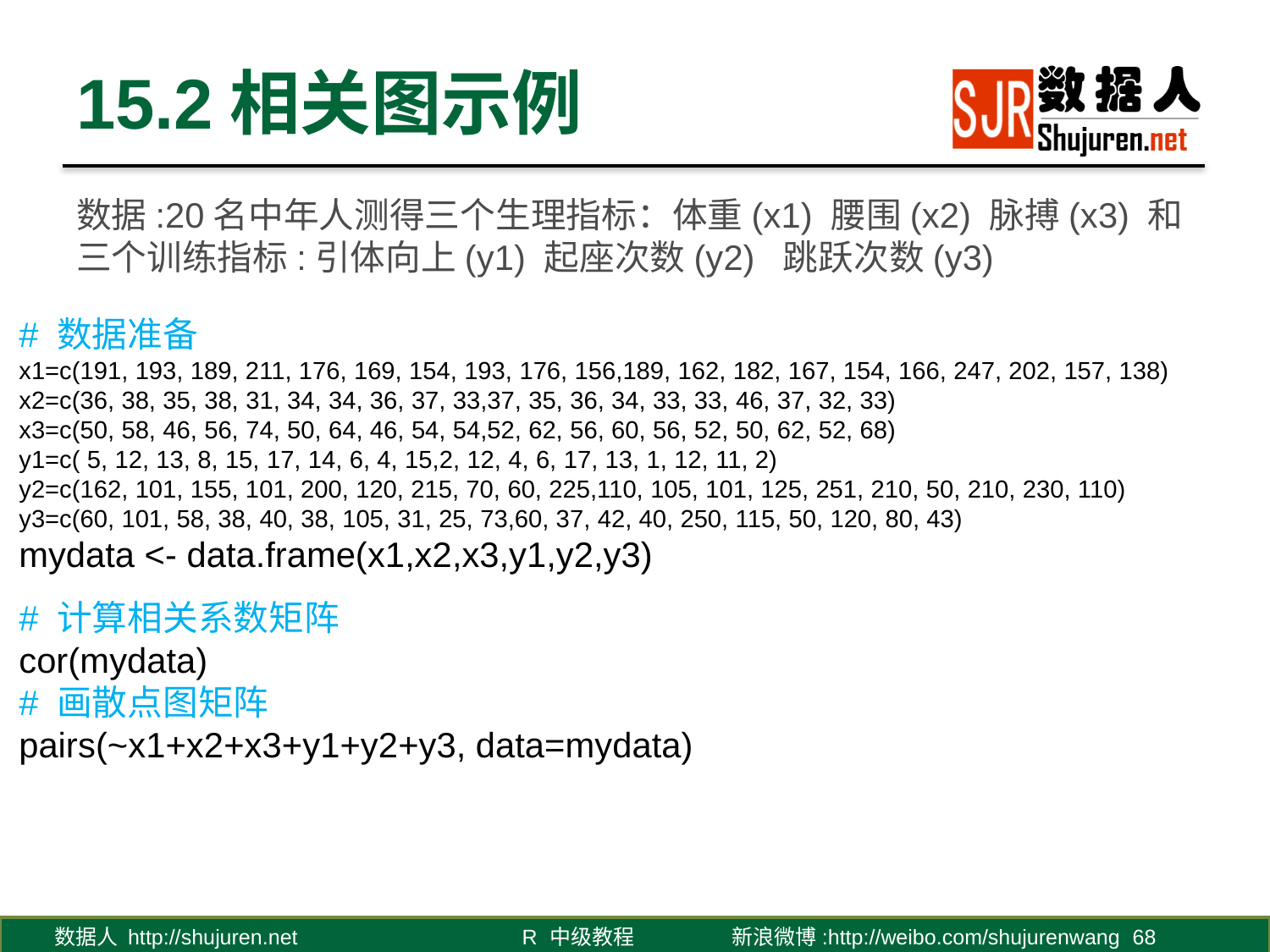

# 15.2相关图示例
数据:20名中年人测得三个生理指标：体重(x1) 腰围(x2) 脉搏(x3) 和三个训练指标:引体向上(y1) 起座次数(y2)  跳跃次数(y3)

# 数据准备
x1=c(191, 193, 189, 211, 176, 169, 154, 193, 176, 156,189, 162, 182, 167, 154, 166, 247, 202, 157, 138)
x2=c(36, 38, 35, 38, 31, 34, 34, 36, 37, 33,37, 35, 36, 34, 33, 33, 46, 37, 32, 33)
x3=c(50, 58, 46, 56, 74, 50, 64, 46, 54, 54,52, 62, 56, 60, 56, 52, 50, 62, 52, 68)
y1=c( 5, 12, 13, 8, 15, 17, 14, 6, 4, 15,2, 12, 4, 6, 17, 13, 1, 12, 11, 2)
y2=c(162, 101, 155, 101, 200, 120, 215, 70, 60, 225,110, 105, 101, 125, 251, 210, 50, 210, 230, 110)
y3=c(60, 101, 58, 38, 40, 38, 105, 31, 25, 73,60, 37, 42, 40, 250, 115, 50, 120, 80, 43)
mydata <- data.frame(x1,x2,x3,y1,y2,y3)
# 计算相关系数矩阵
cor(mydata)
# 画散点图矩阵
pairs(~x1+x2+x3+y1+y2+y3, data=mydata)